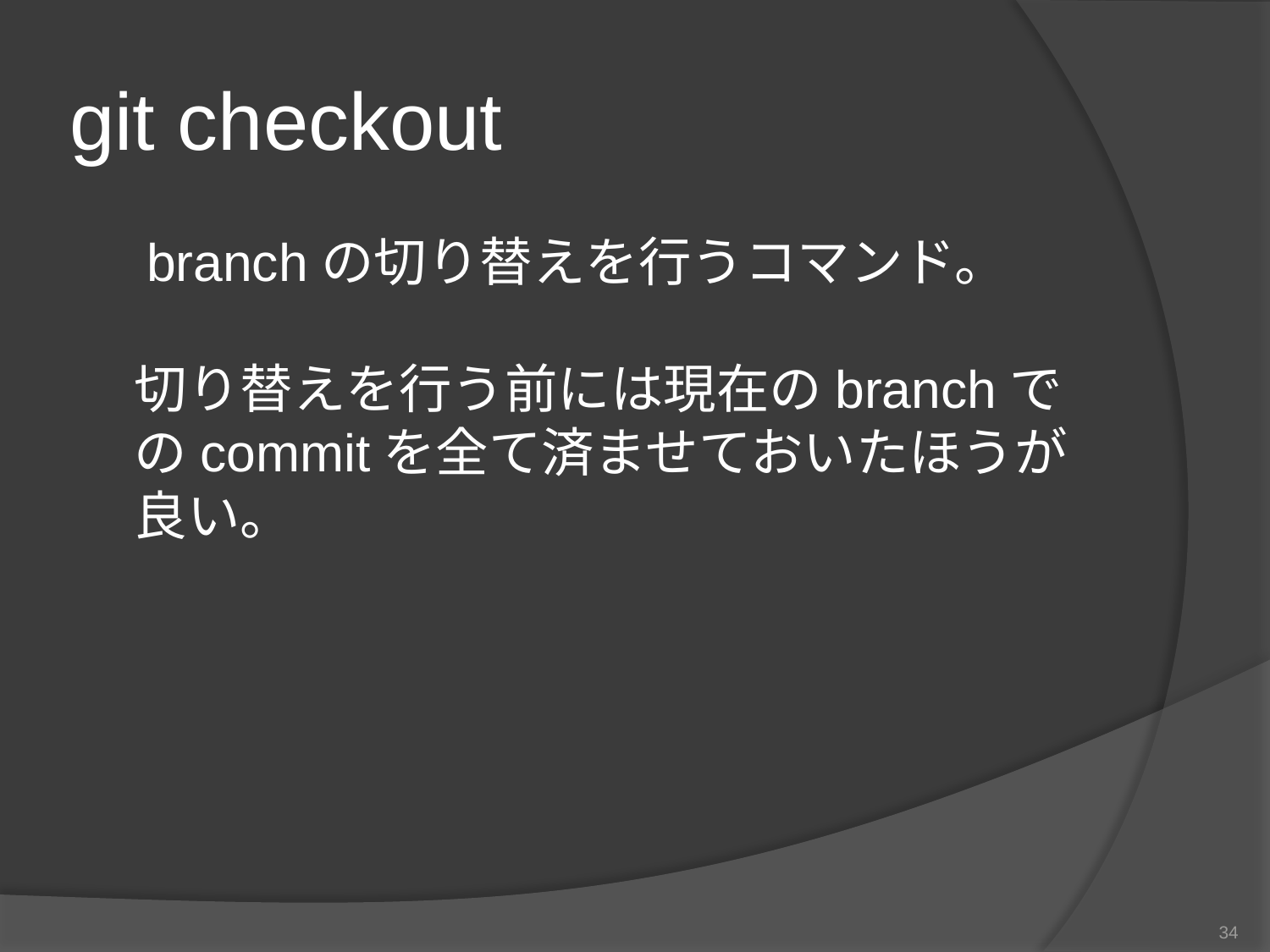

# git checkout
　branchの切り替えを行うコマンド。
切り替えを行う前には現在のbranchでのcommitを全て済ませておいたほうが良い。
34